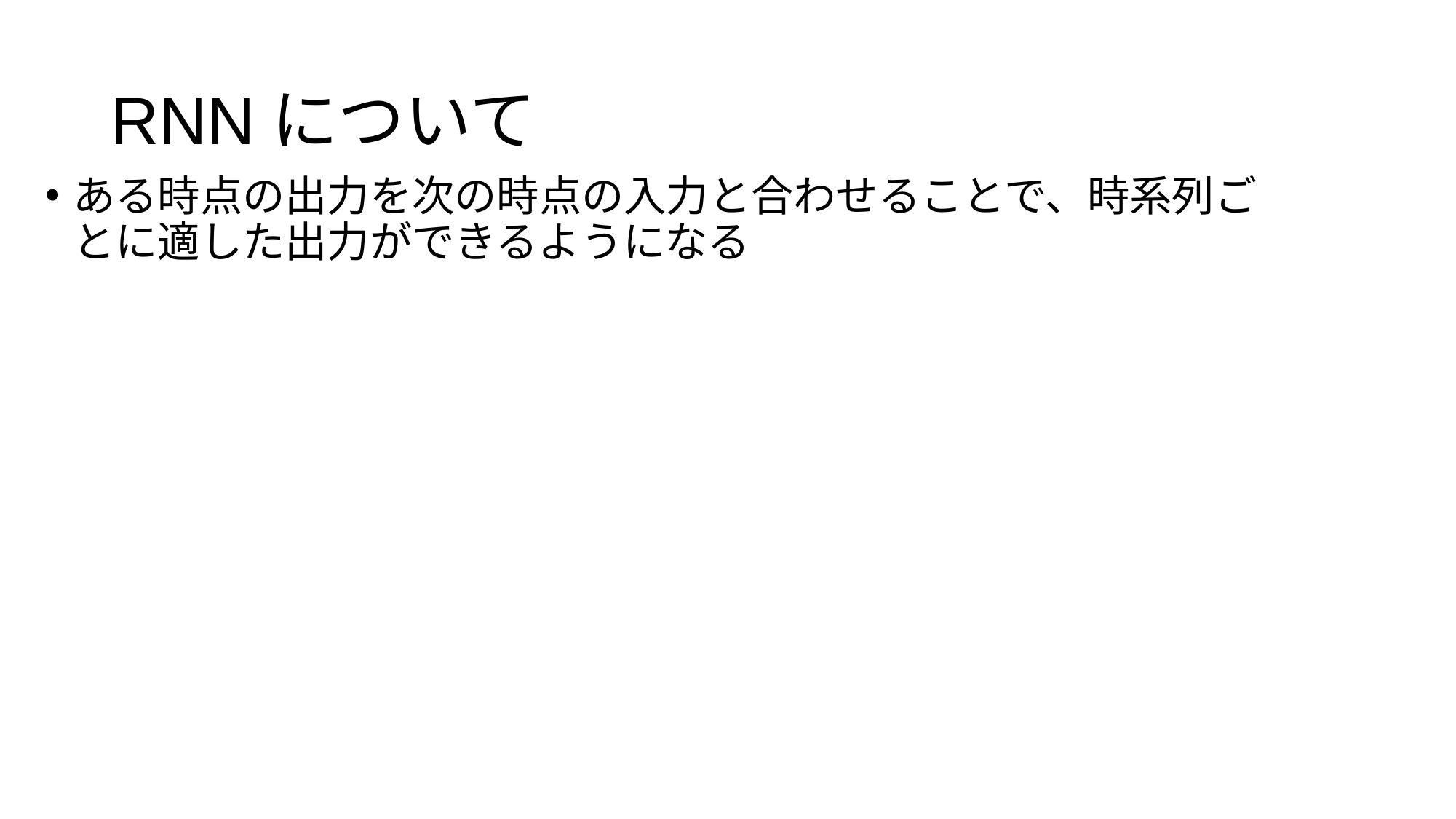

# RNNについて
ある時点の出力を次の時点の入力と合わせることで、時系列ごとに適した出力ができるようになる